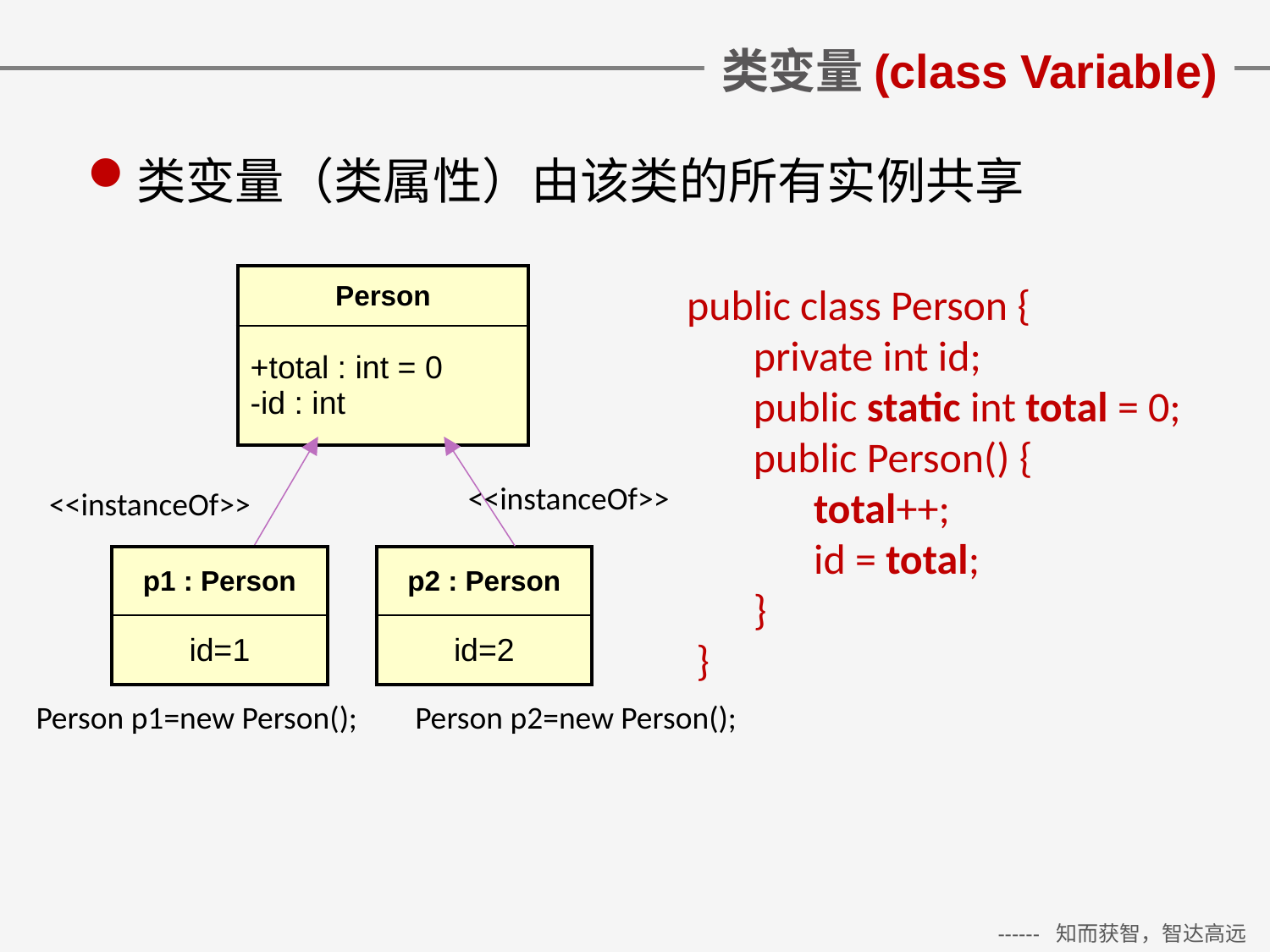

# 类变量(class Variable)
类变量（类属性）由该类的所有实例共享
| Person |
| --- |
| +total : int = 0 -id : int |
public class Person {
       private int id;
       public static int total = 0;
       public Person() {
 	total++;
 	id = total;
       }
 }

<<instanceOf>>
<<instanceOf>>
| p1 : Person |
| --- |
| id=1 |
| p2 : Person |
| --- |
| id=2 |
Person p1=new Person();
Person p2=new Person();